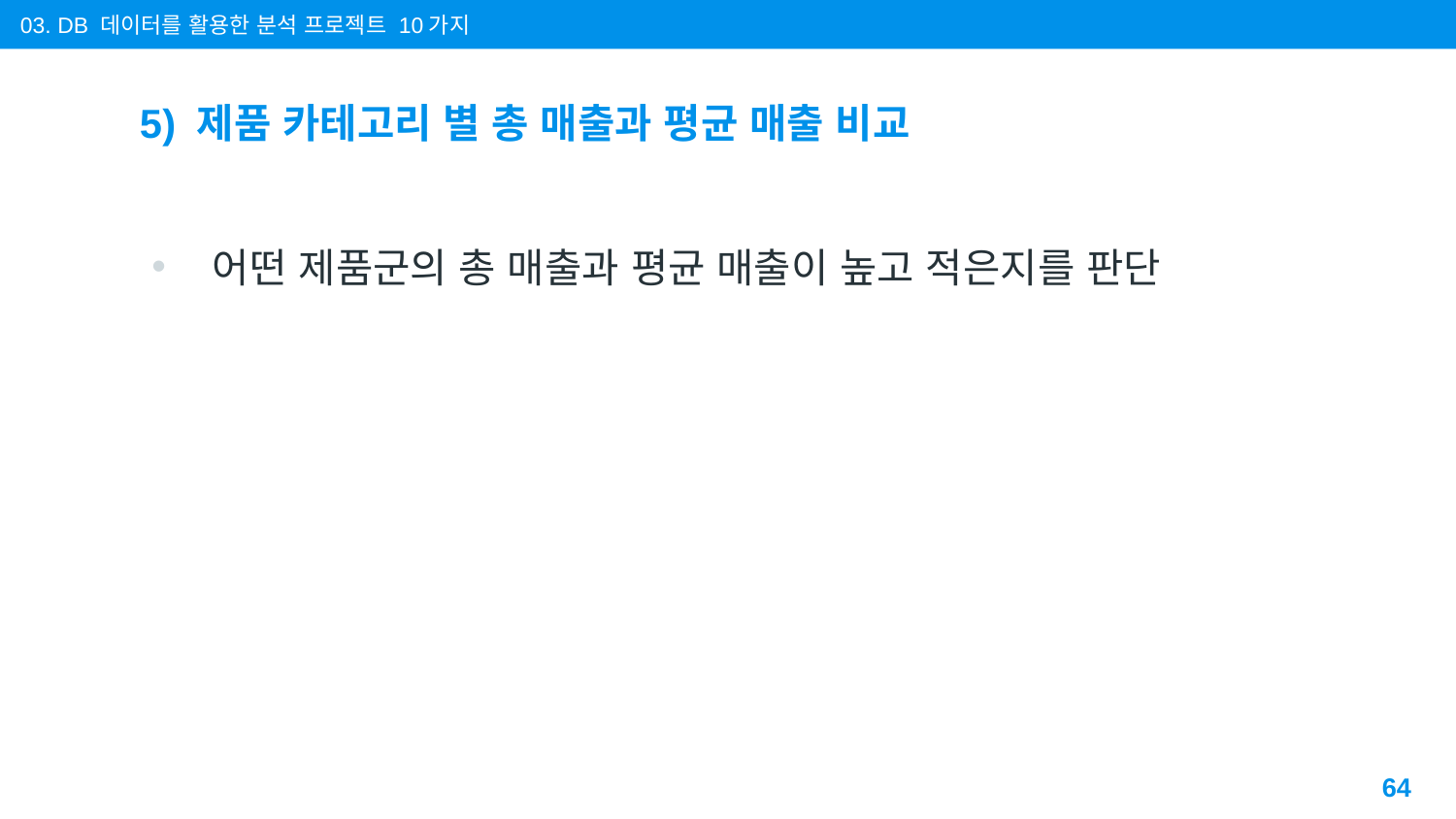

03. DB 데이터를 활용한 분석 프로젝트 10가지
# 5) 제품 카테고리 별 총 매출과 평균 매출 비교
어떤 제품군의 총 매출과 평균 매출이 높고 적은지를 판단
64